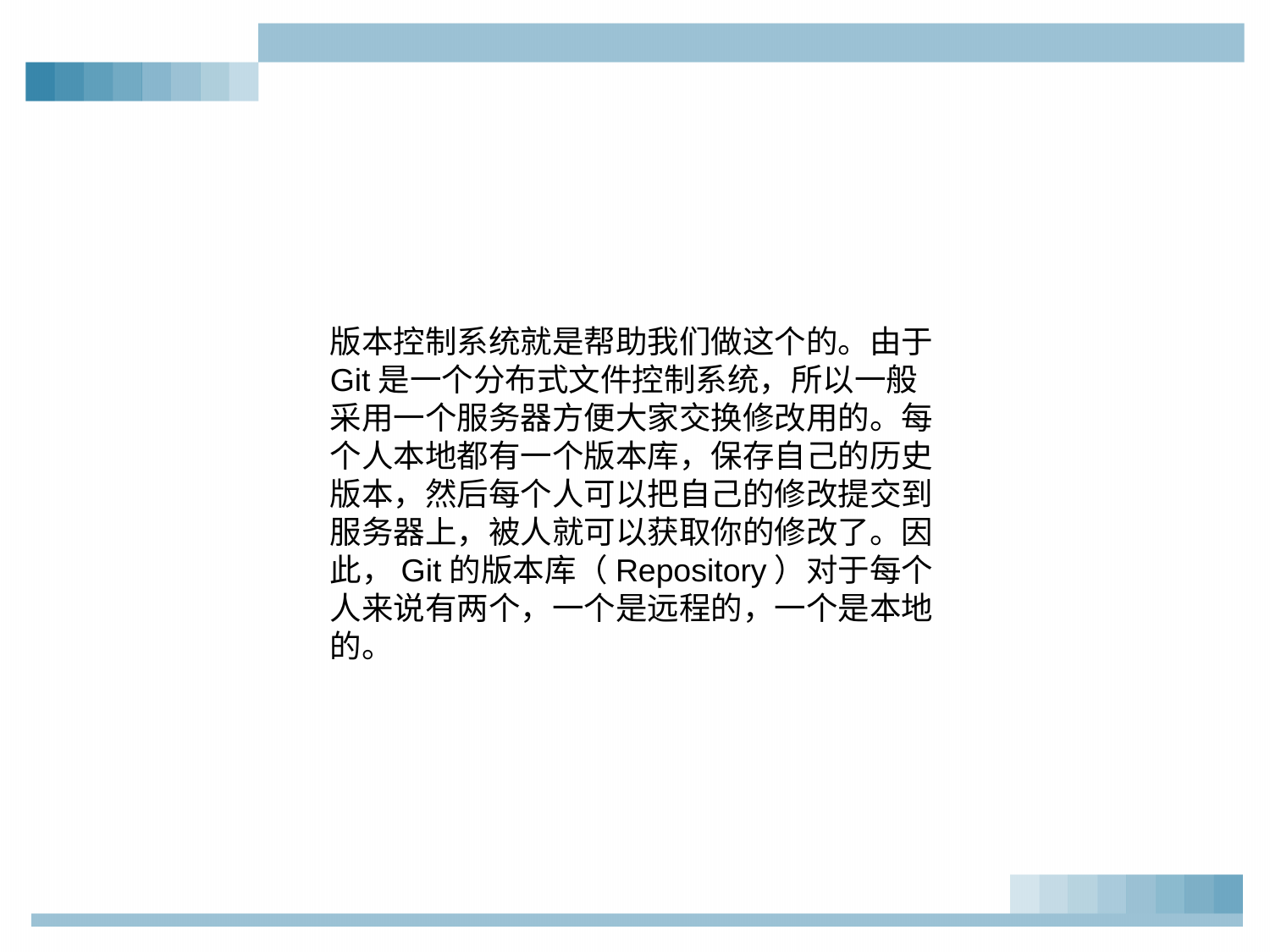

版本控制系统就是帮助我们做这个的。由于Git是一个分布式文件控制系统，所以一般采用一个服务器方便大家交换修改用的。每个人本地都有一个版本库，保存自己的历史版本，然后每个人可以把自己的修改提交到服务器上，被人就可以获取你的修改了。因此，Git的版本库（Repository）对于每个人来说有两个，一个是远程的，一个是本地的。